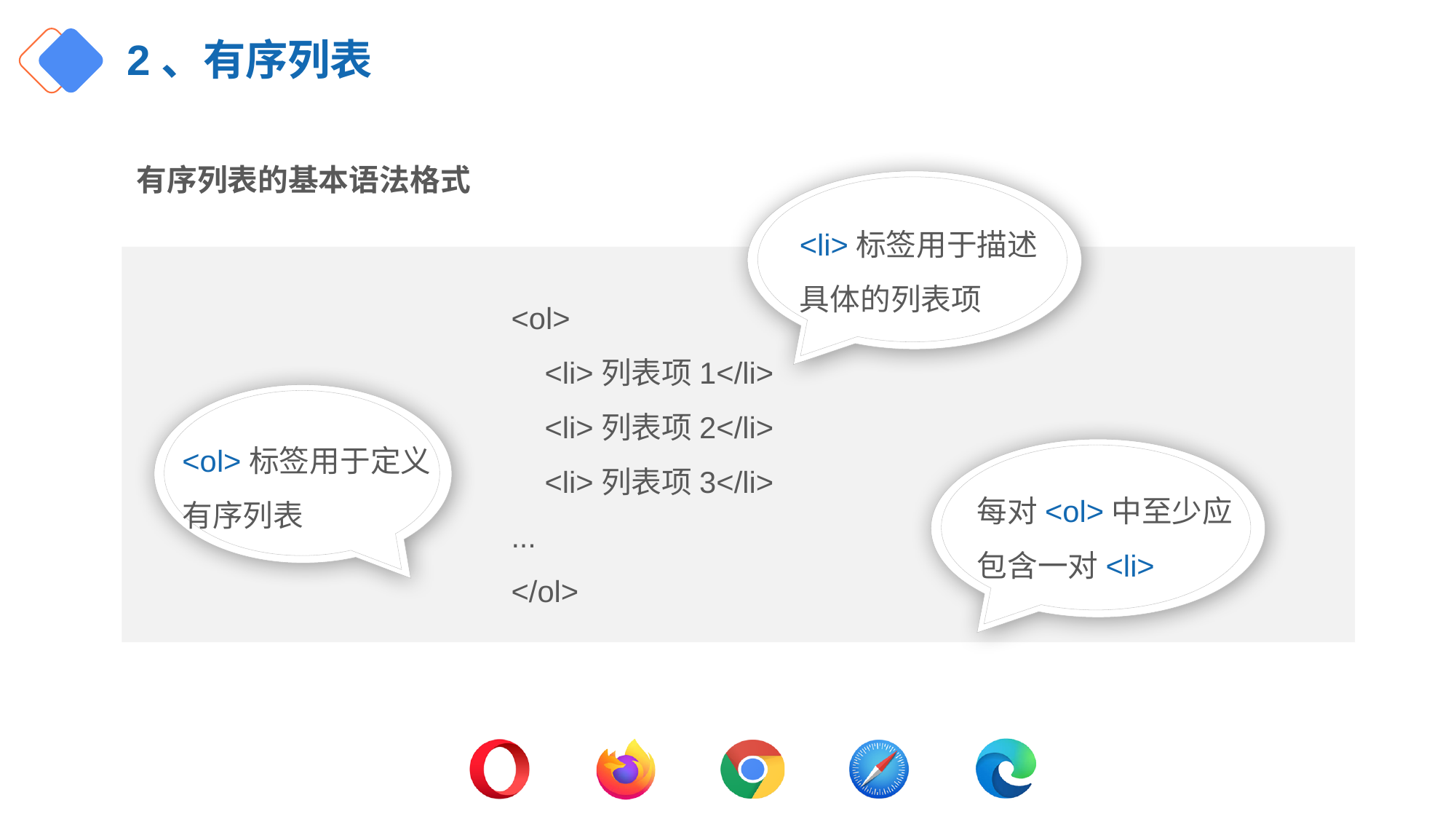

# 2、有序列表
有序列表的基本语法格式

<li>标签用于描述具体的列表项

<ol>
    <li>列表项1</li>
    <li>列表项2</li>
    <li>列表项3</li>
...
</ol>

<ol>标签用于定义有序列表

每对<ol>中至少应包含一对<li>